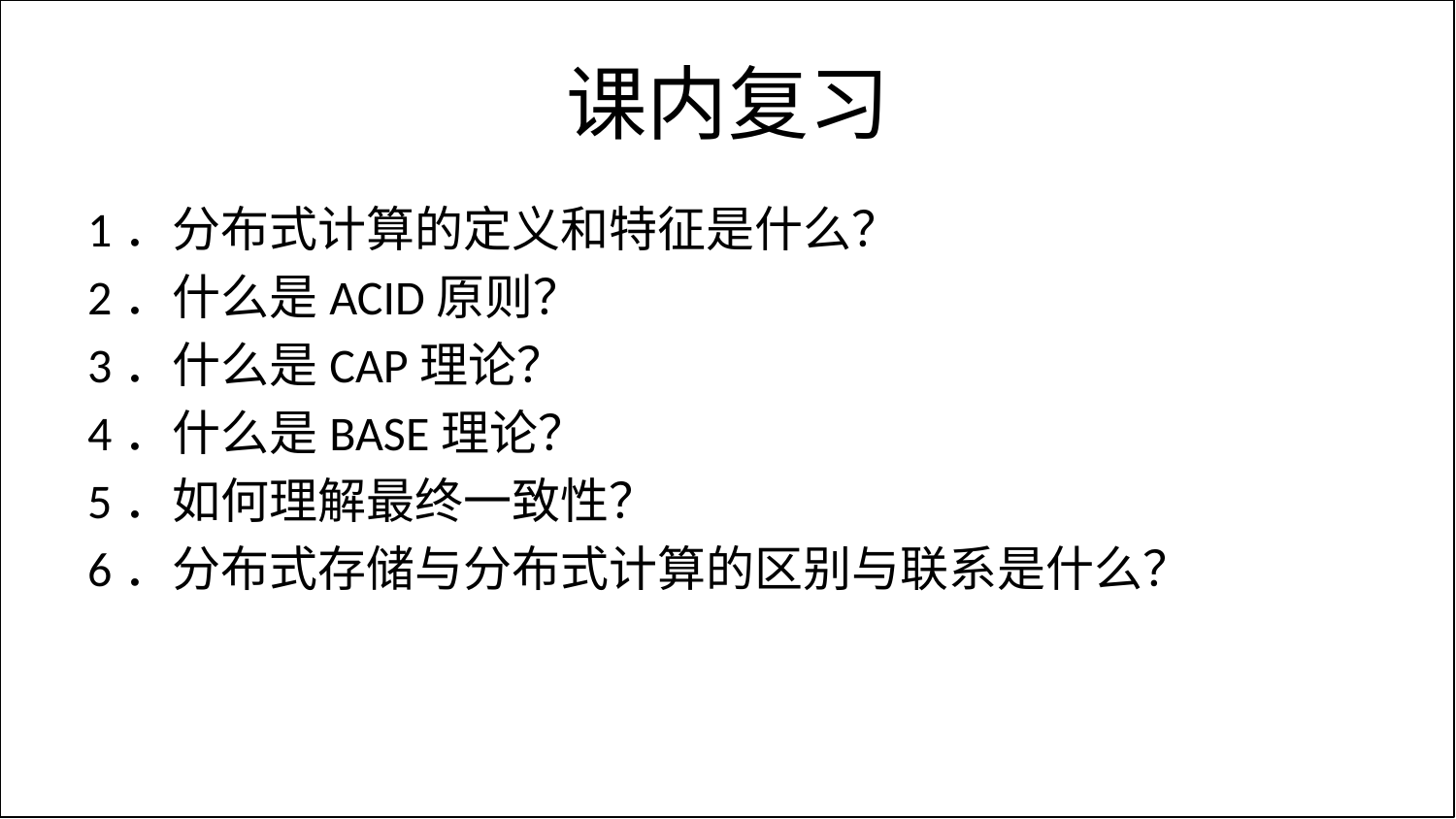

# 课内复习
1．分布式计算的定义和特征是什么？
2．什么是ACID原则？
3．什么是CAP理论？
4．什么是BASE理论？
5．如何理解最终一致性？
6．分布式存储与分布式计算的区别与联系是什么？